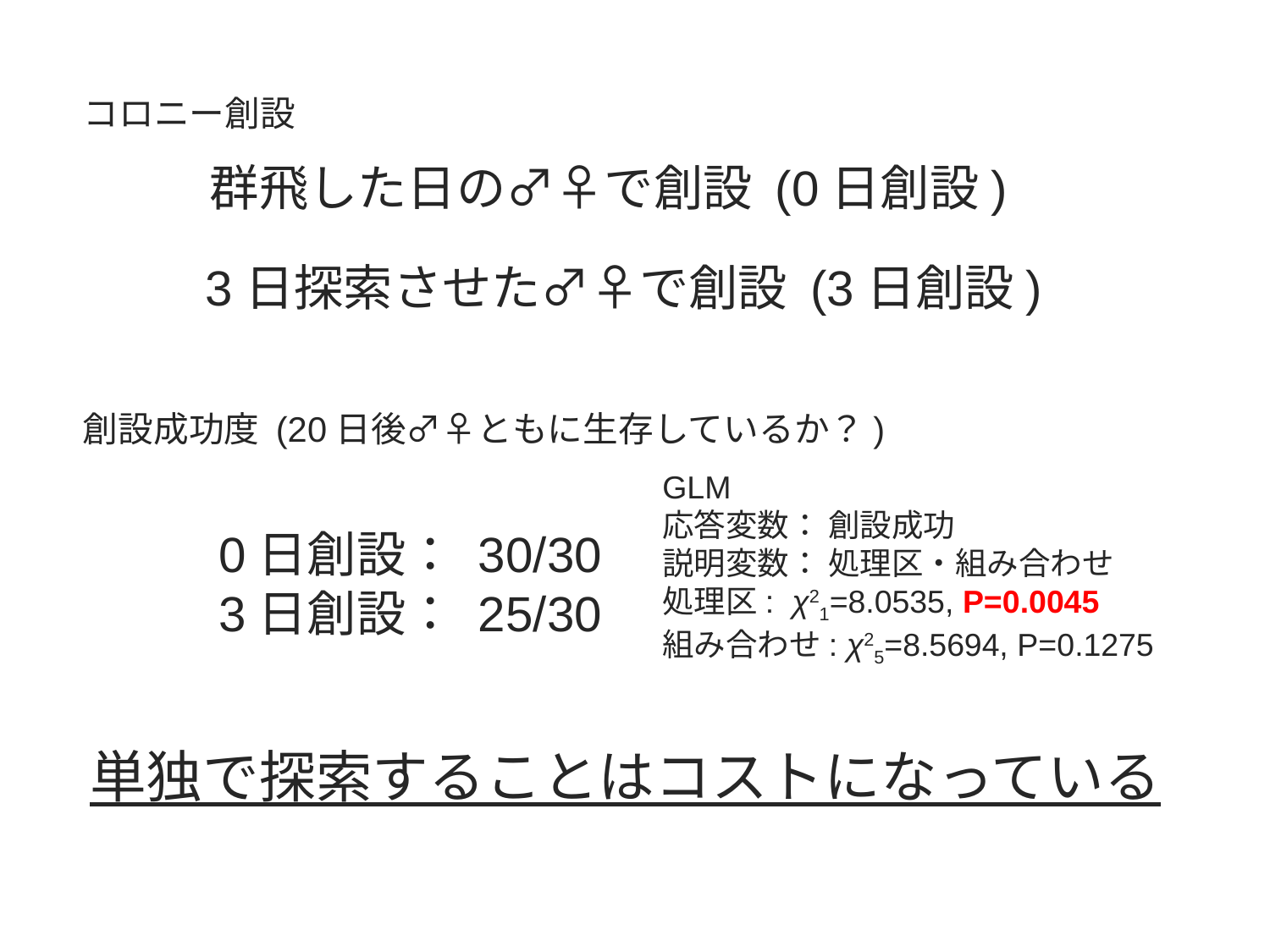

コロニー創設
群飛した日の♂♀で創設 (0日創設)
3日探索させた♂♀で創設 (3日創設)
創設成功度 (20日後♂♀ともに生存しているか？)
GLM
応答変数： 創設成功
説明変数： 処理区・組み合わせ
処理区:  χ21=8.0535, P=0.0045
組み合わせ: χ25=8.5694, P=0.1275
0日創設： 30/30
3日創設： 25/30
単独で探索することはコストになっている